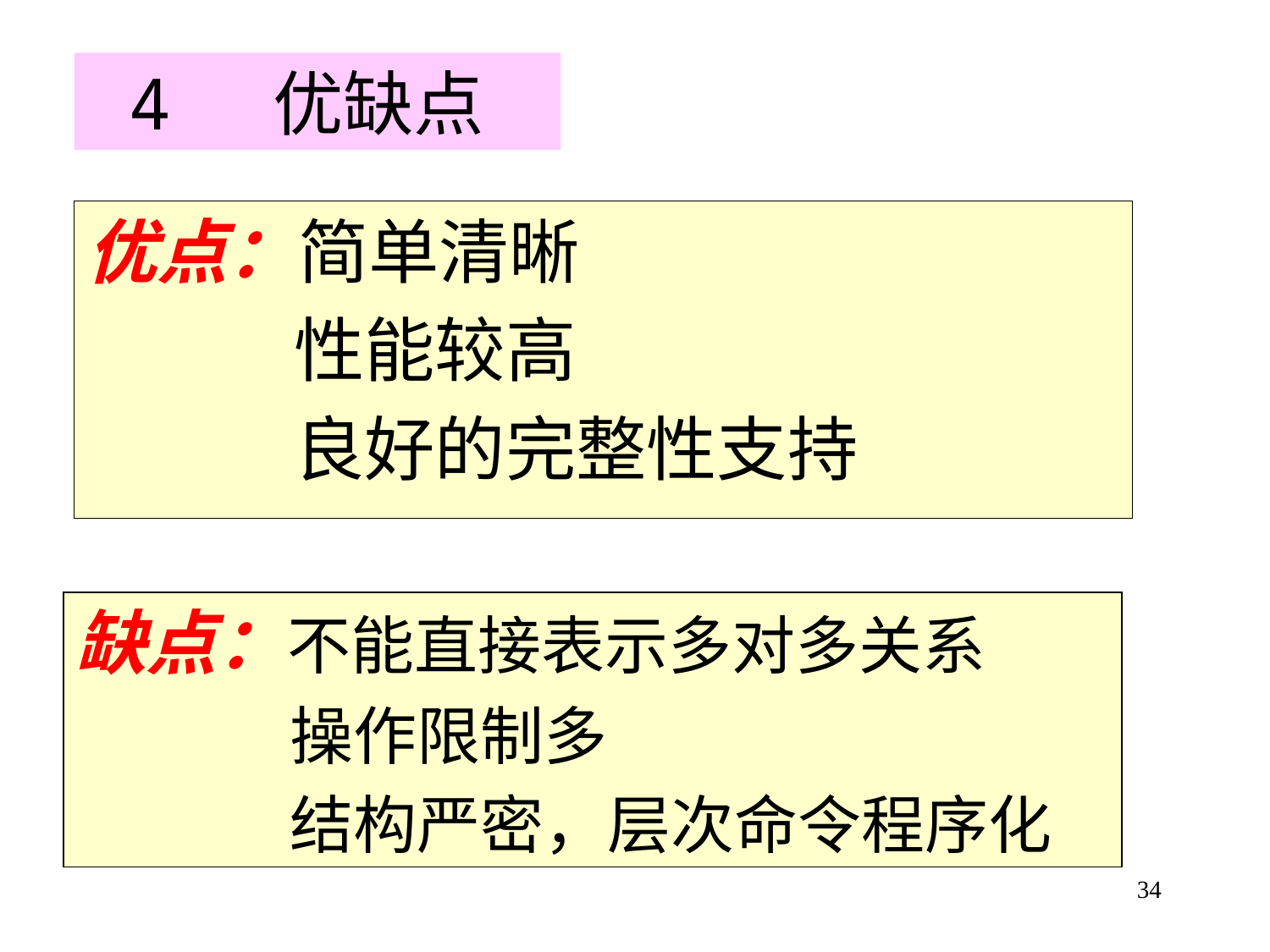

4  优缺点
优点：简单清晰
            性能较高
            良好的完整性支持
缺点：不能直接表示多对多关系
              操作限制多
              结构严密，层次命令程序化
34